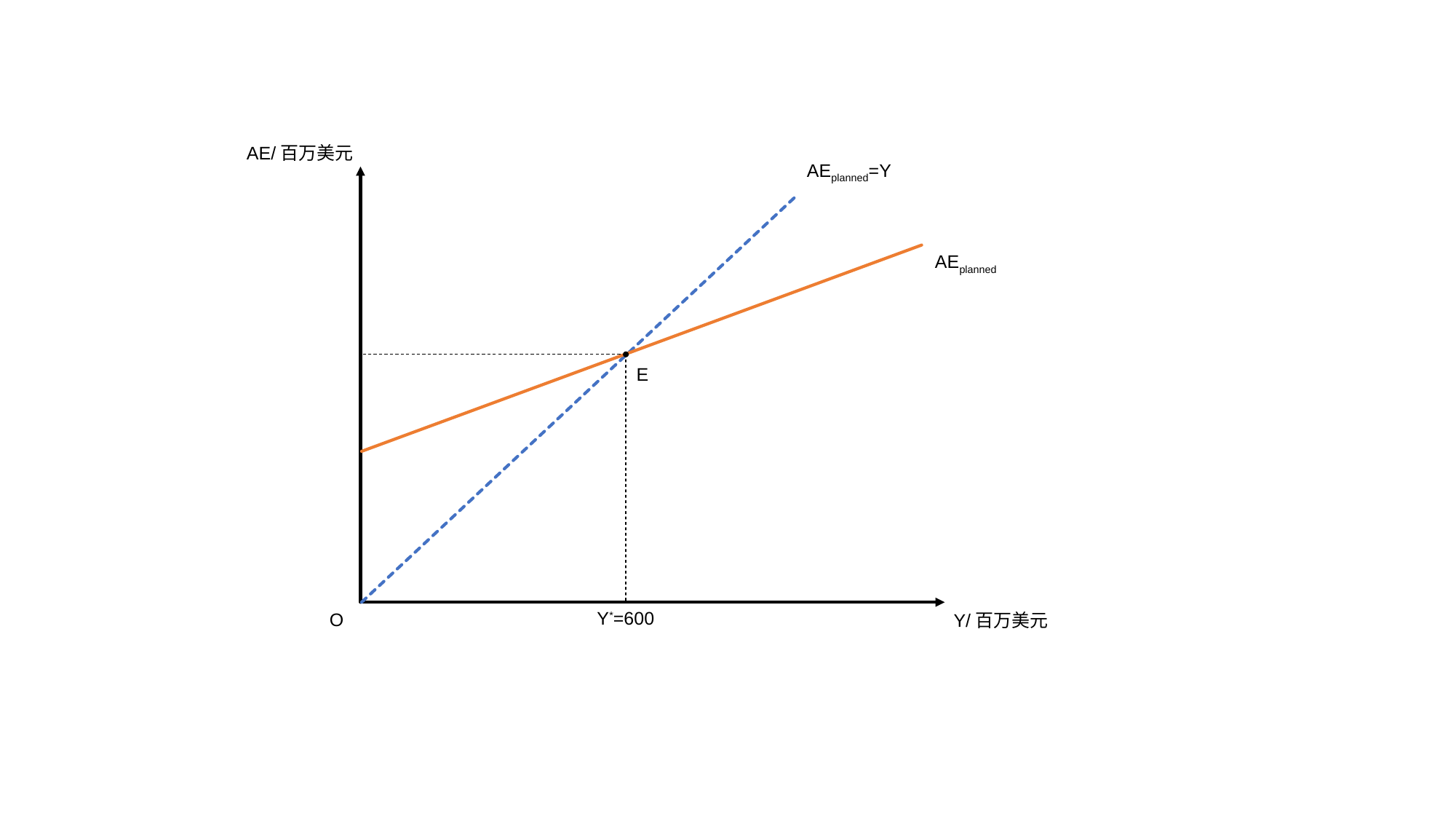

AE/百万美元
AEplanned=Y
AEplanned

E
Y*=600
O
Y/百万美元